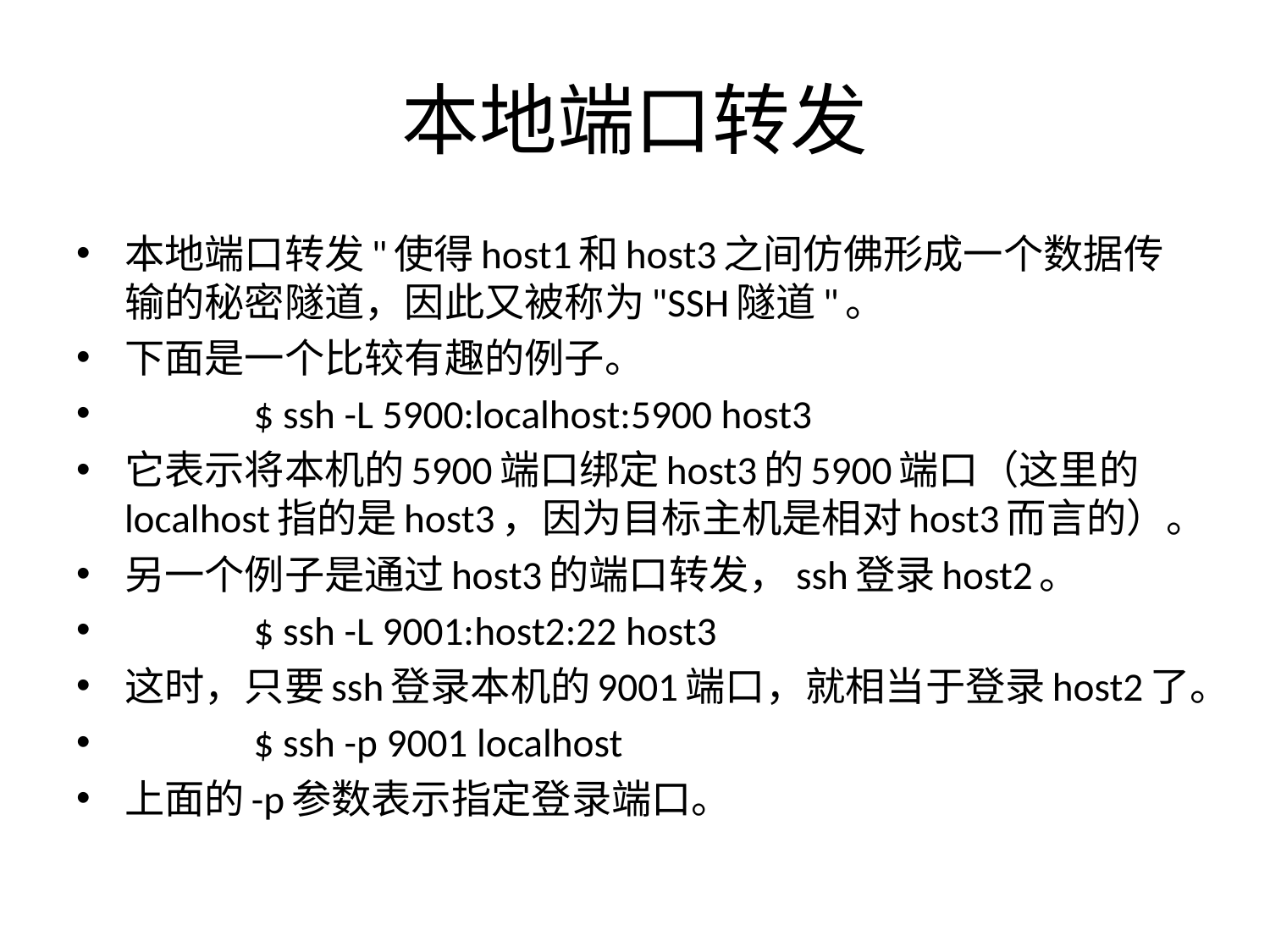

# 本地端口转发
本地端口转发"使得host1和host3之间仿佛形成一个数据传输的秘密隧道，因此又被称为"SSH隧道"。
下面是一个比较有趣的例子。
    　　$ ssh -L 5900:localhost:5900 host3
它表示将本机的5900端口绑定host3的5900端口（这里的localhost指的是host3，因为目标主机是相对host3而言的）。
另一个例子是通过host3的端口转发，ssh登录host2。
    　　$ ssh -L 9001:host2:22 host3
这时，只要ssh登录本机的9001端口，就相当于登录host2了。
    　　$ ssh -p 9001 localhost
上面的-p参数表示指定登录端口。